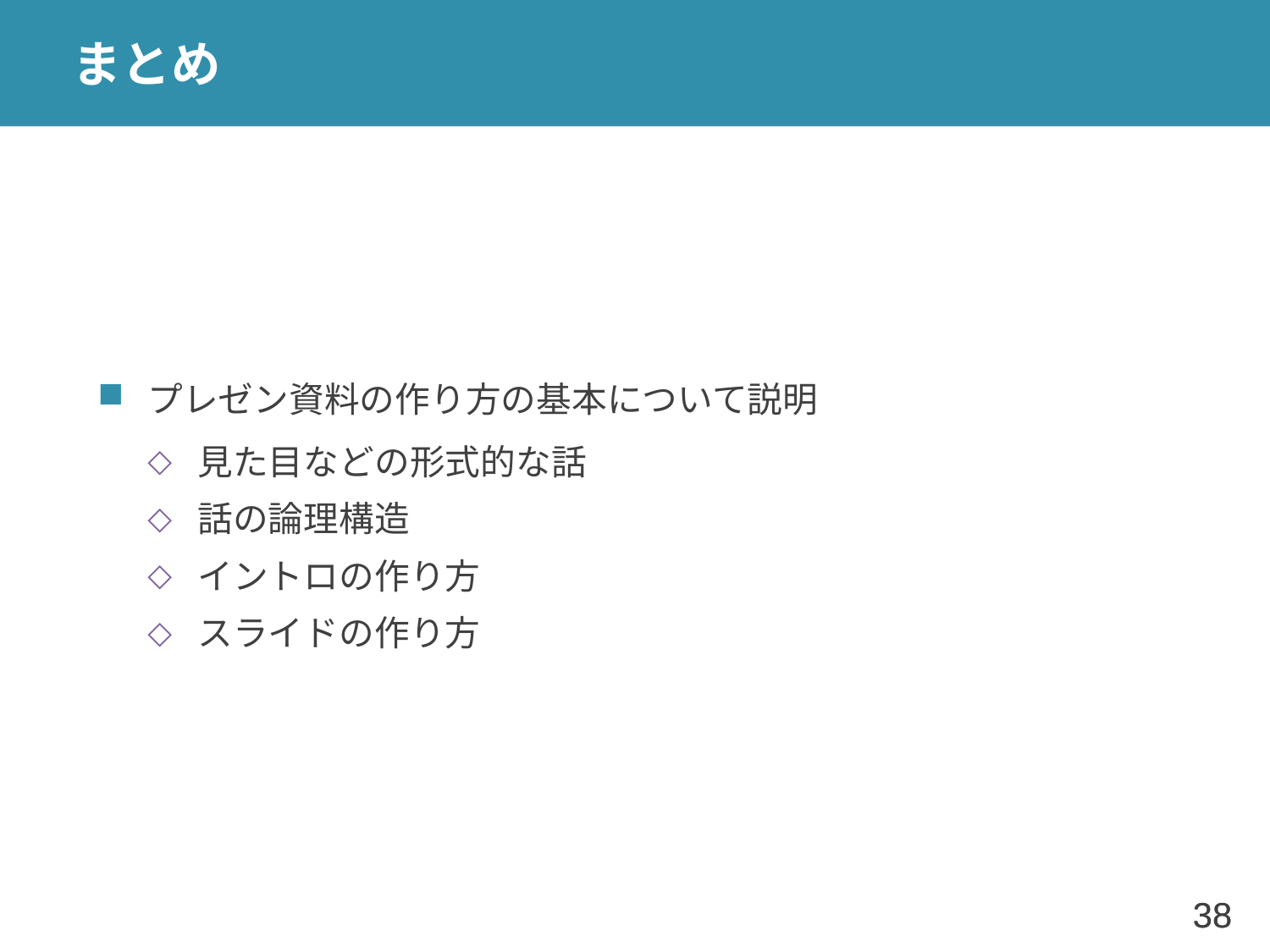

# まとめ
プレゼン資料の作り方の基本について説明
見た目などの形式的な話
話の論理構造
イントロの作り方
スライドの作り方